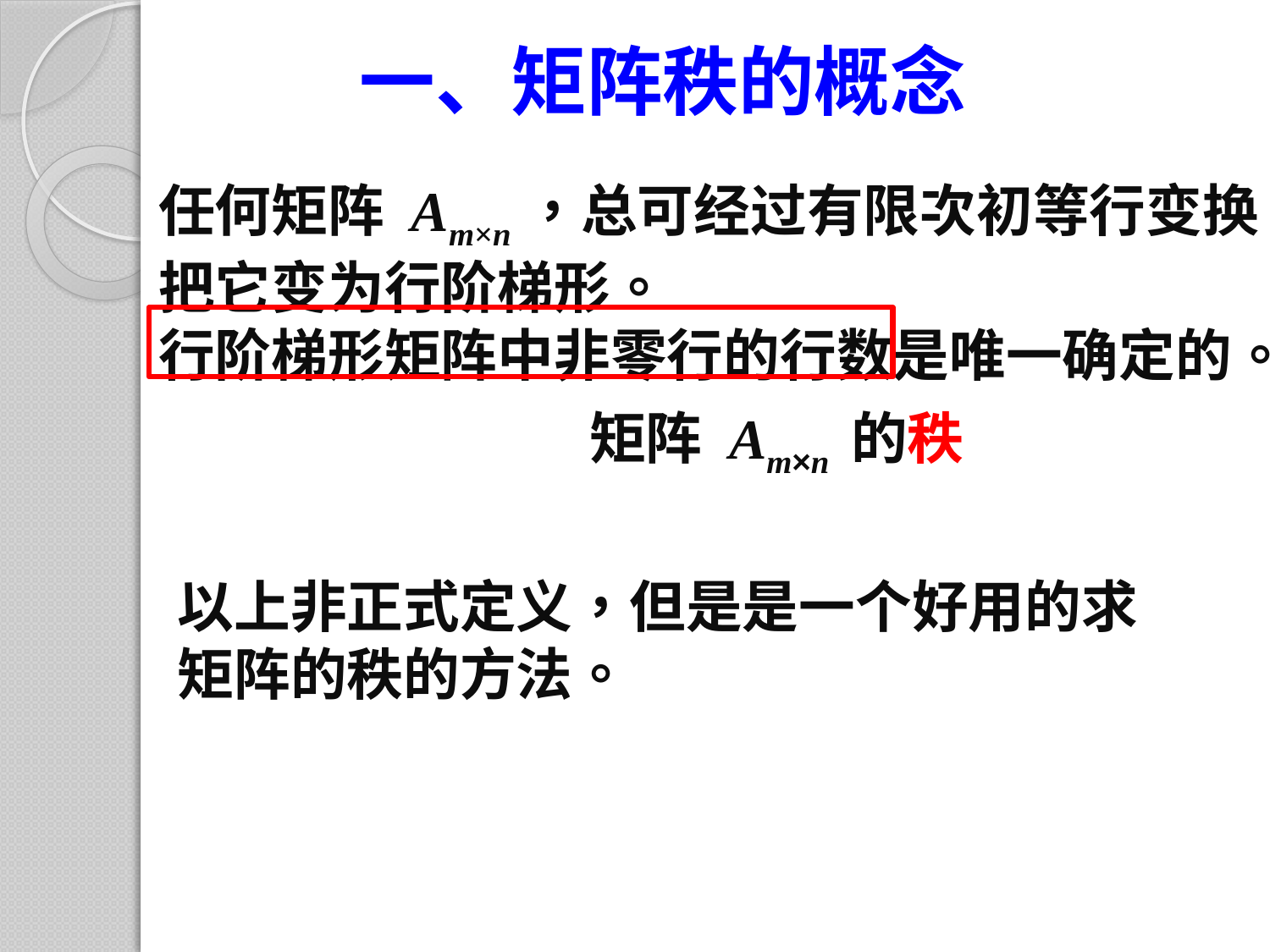

# 一、矩阵秩的概念
任何矩阵 Am×n，总可经过有限次初等行变换
把它变为行阶梯形。
行阶梯形矩阵中非零行的行数是唯一确定的。

矩阵 Am×n 的秩
以上非正式定义，但是是一个好用的求
矩阵的秩的方法。